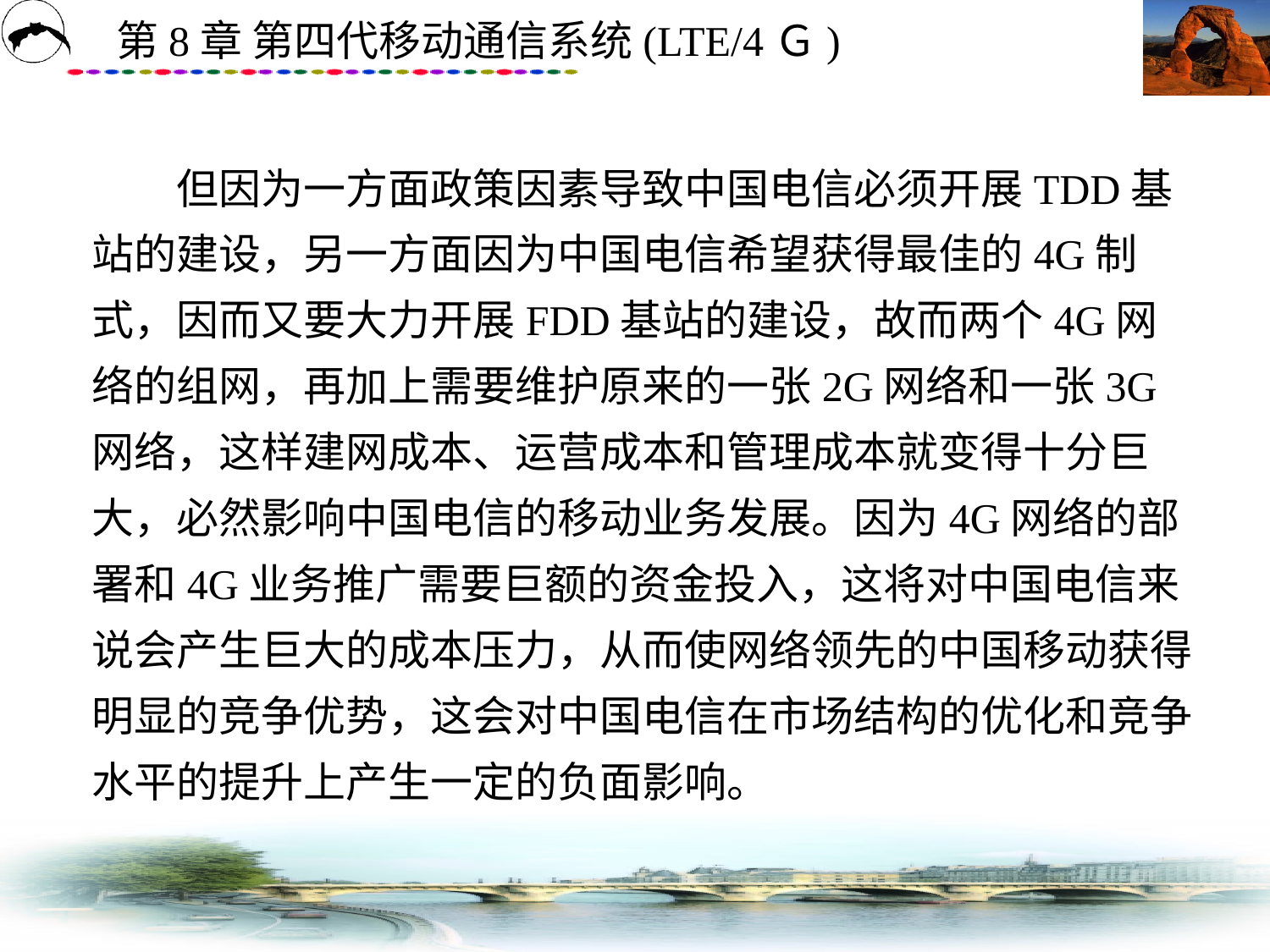

# 但因为一方面政策因素导致中国电信必须开展TDD基站的建设，另一方面因为中国电信希望获得最佳的4G制式，因而又要大力开展FDD基站的建设，故而两个4G网络的组网，再加上需要维护原来的一张2G网络和一张3G网络，这样建网成本、运营成本和管理成本就变得十分巨大，必然影响中国电信的移动业务发展。因为4G网络的部署和4G业务推广需要巨额的资金投入，这将对中国电信来说会产生巨大的成本压力，从而使网络领先的中国移动获得明显的竞争优势，这会对中国电信在市场结构的优化和竞争水平的提升上产生一定的负面影响。